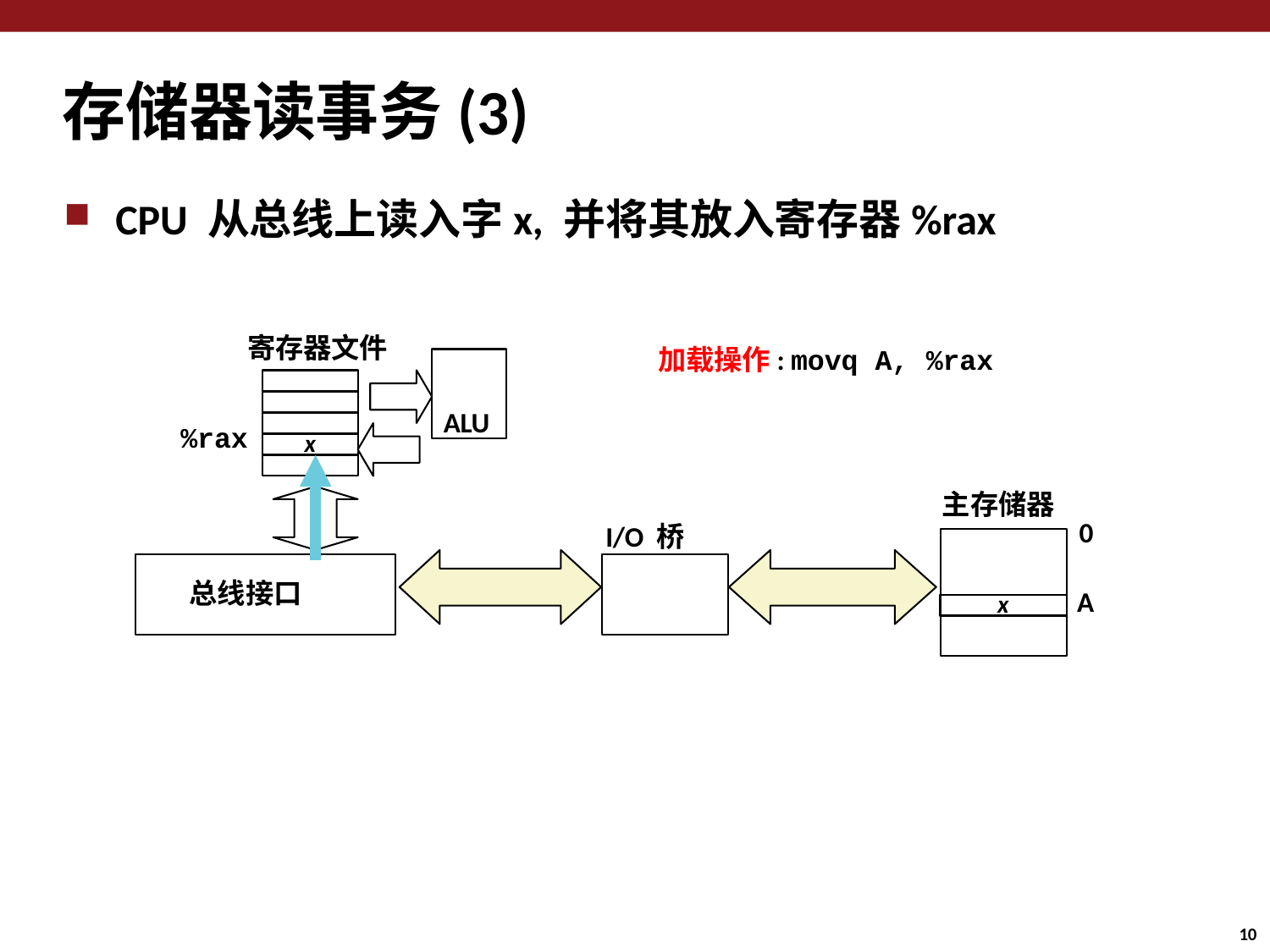

# 存储器读事务(3)
CPU 从总线上读入字x, 并将其放入寄存器%rax
寄存器文件
加载操作: movq A, %rax

ALU

%rax

x

主存储器
0
I/O 桥

总线接口
A
x

10